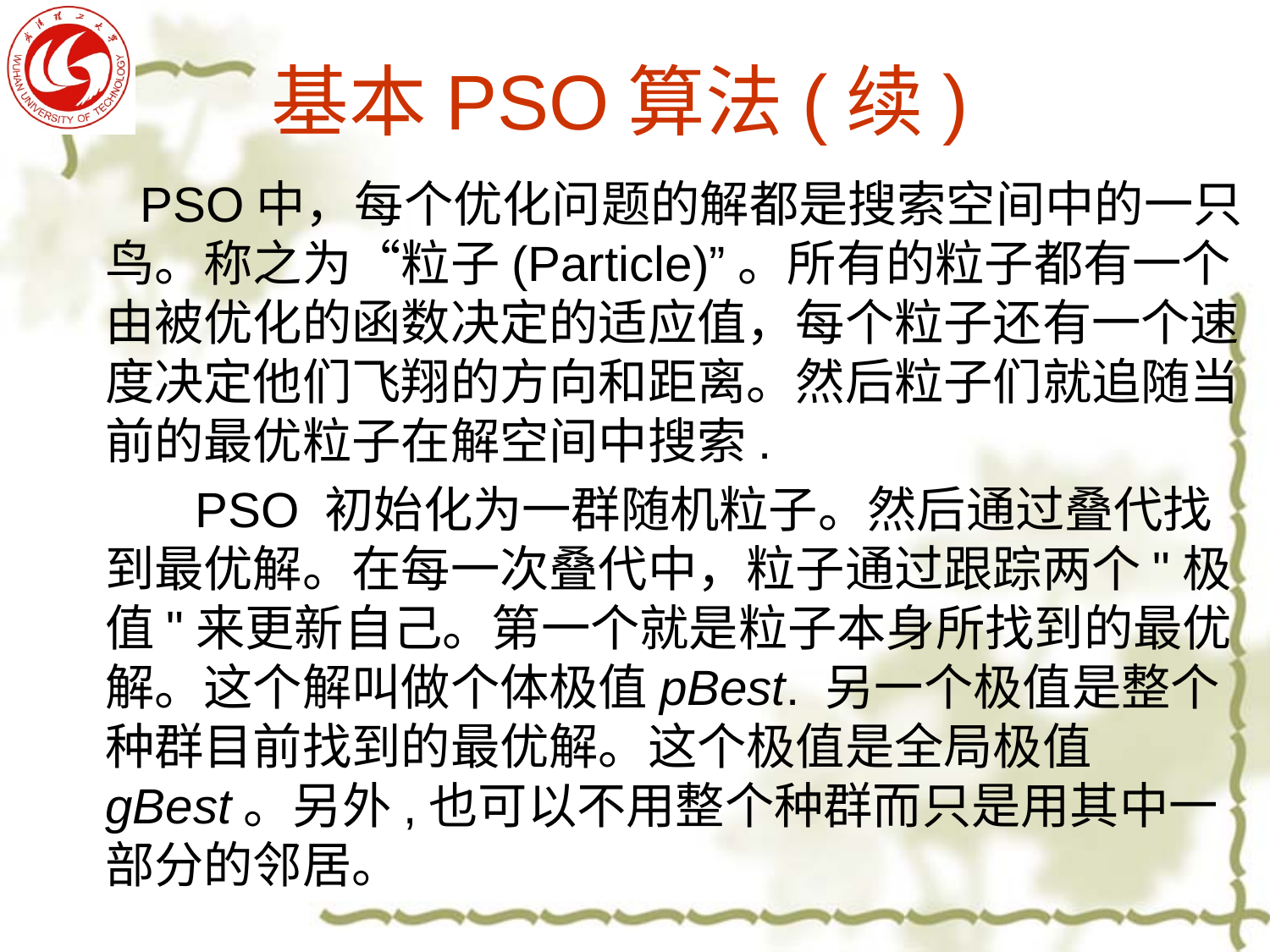

# 基本PSO算法(续)
      PSO中，每个优化问题的解都是搜索空间中的一只鸟。称之为“粒子(Particle)”。所有的粒子都有一个由被优化的函数决定的适应值，每个粒子还有一个速度决定他们飞翔的方向和距离。然后粒子们就追随当前的最优粒子在解空间中搜索.
          PSO 初始化为一群随机粒子。然后通过叠代找到最优解。在每一次叠代中，粒子通过跟踪两个"极值"来更新自己。第一个就是粒子本身所找到的最优解。这个解叫做个体极值pBest. 另一个极值是整个种群目前找到的最优解。这个极值是全局极值gBest。另外,也可以不用整个种群而只是用其中一部分的邻居。